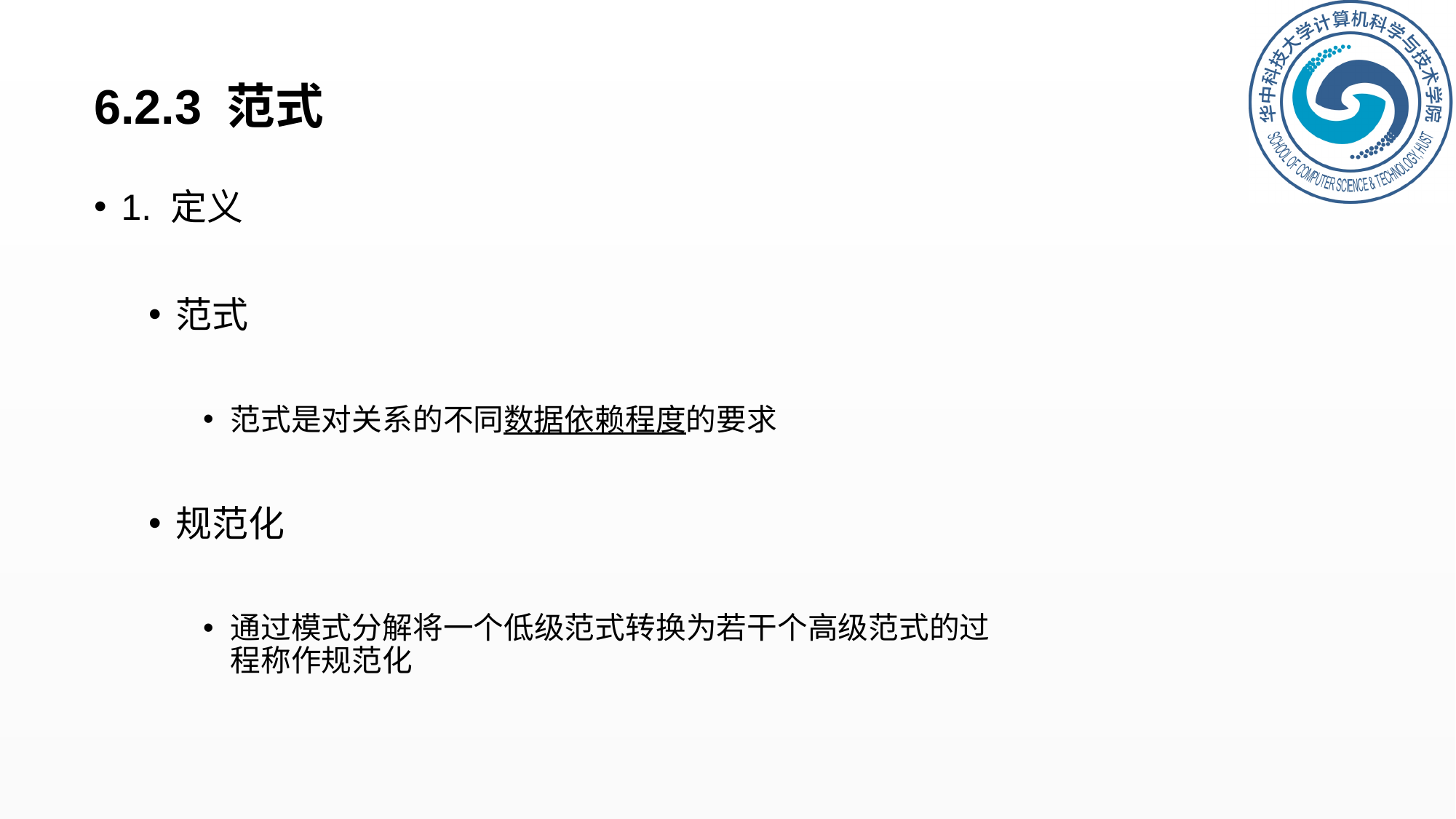

# 6.2.3 范式
1. 定义

范式

范式是对关系的不同数据依赖程度的要求

规范化

通过模式分解将一个低级范式转换为若干个高级范式的过程称作规范化